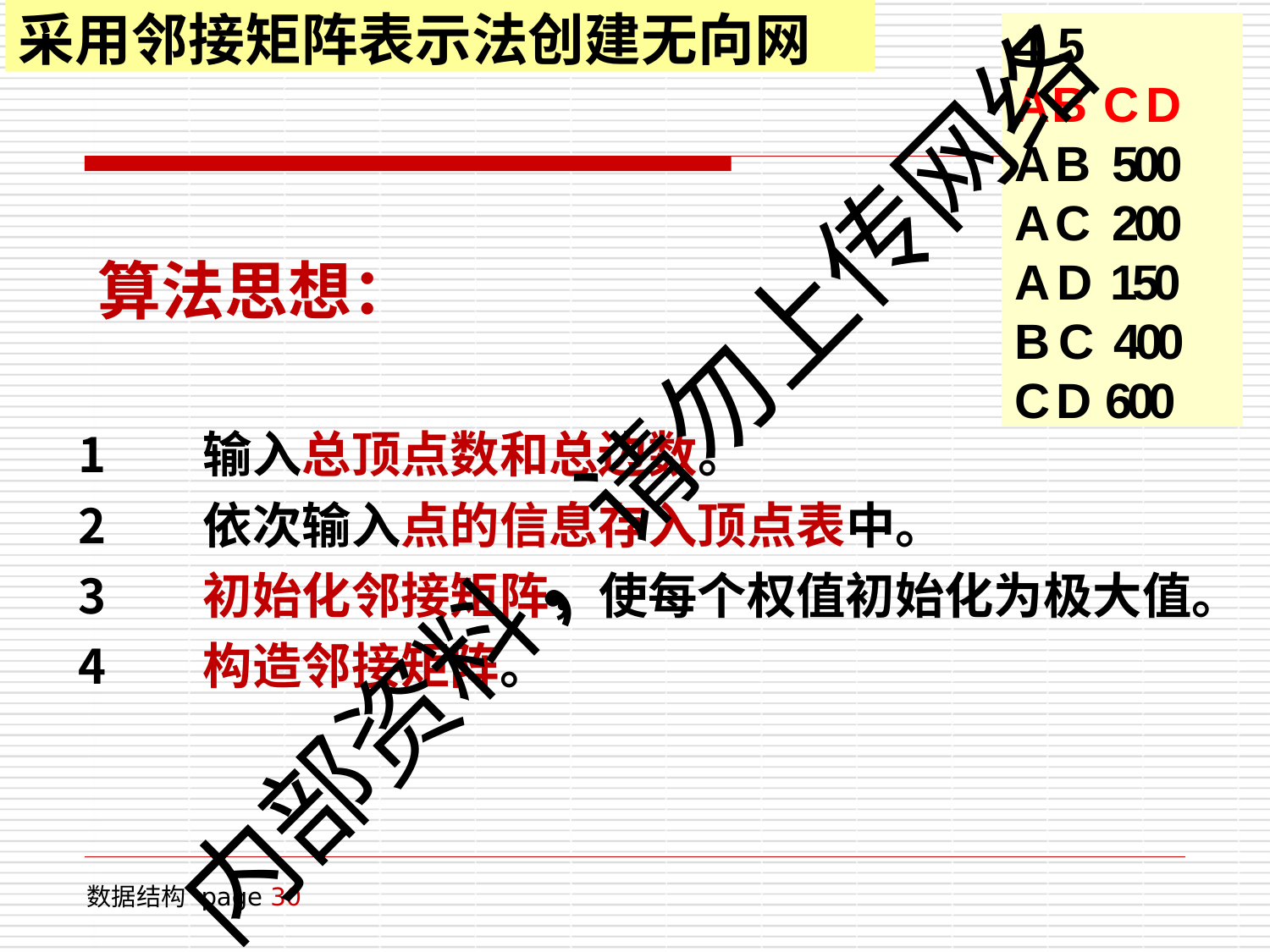

# 采用邻接矩阵表示法创建无向网
4 5
A B C D  A B 500  A C 200  A D 150  B C 400  C D 600

算法思想：
输入总顶点数和总边数。
依次输入点的信息存入顶点表中。
初始化邻接矩阵，使每个权值初始化为极大值。
构造邻接矩阵。
内部资料，请勿上传网络

数据结构 page 30